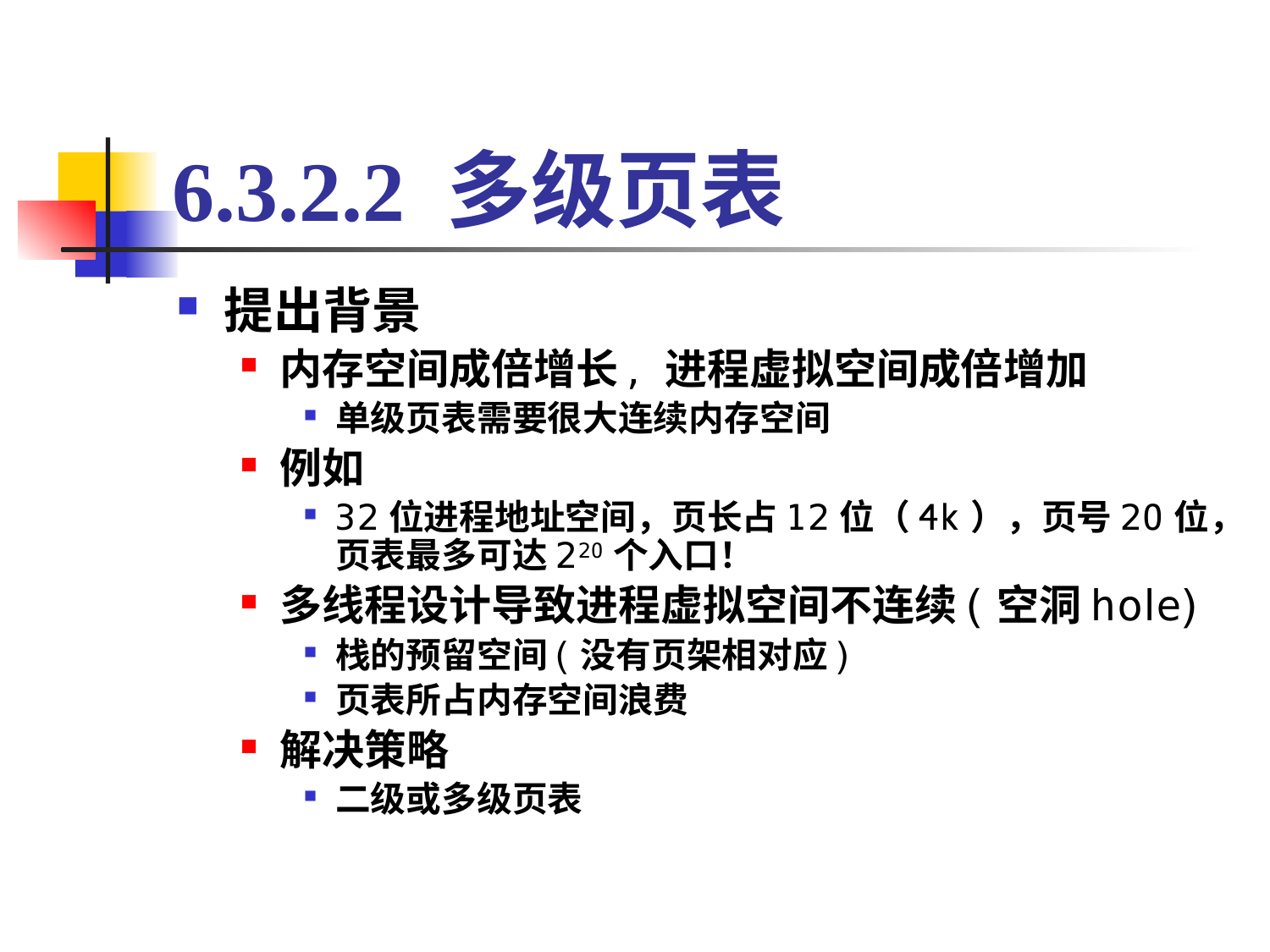

# 6.3.2.2 多级页表
提出背景
内存空间成倍增长, 进程虚拟空间成倍增加
单级页表需要很大连续内存空间
例如
32位进程地址空间，页长占12位（4k），页号20位，页表最多可达220个入口！
多线程设计导致进程虚拟空间不连续(空洞hole)
栈的预留空间(没有页架相对应)
页表所占内存空间浪费
解决策略
二级或多级页表